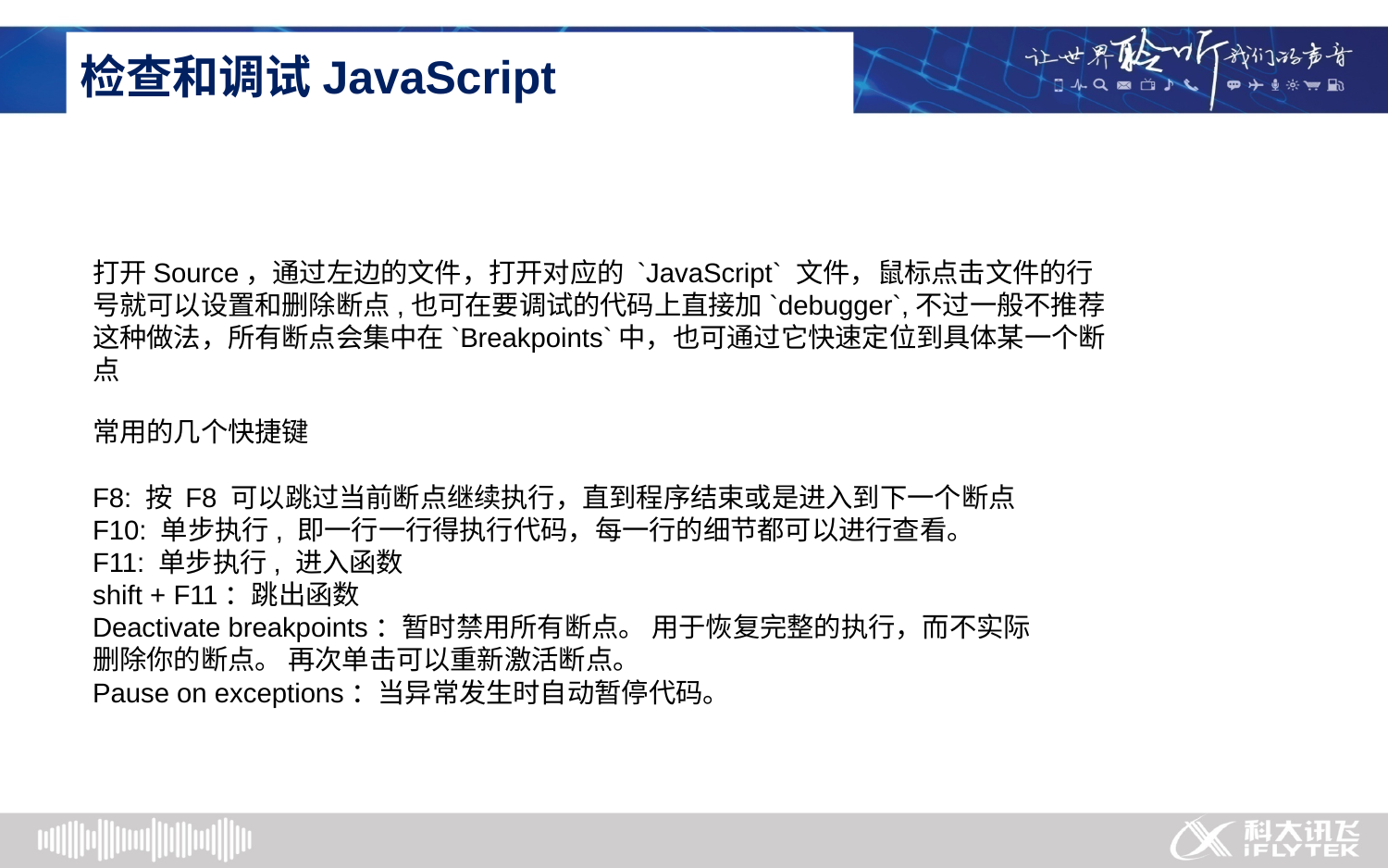

# 检查和调试JavaScript

打开Source，通过左边的文件，打开对应的 `JavaScript` 文件，鼠标点击文件的行号就可以设置和删除断点,也可在要调试的代码上直接加`debugger`,不过一般不推荐这种做法，所有断点会集中在`Breakpoints`中，也可通过它快速定位到具体某一个断点
常用的几个快捷键

F8: 按 F8 可以跳过当前断点继续执行，直到程序结束或是进入到下一个断点
F10: 单步执行, 即一行一行得执行代码，每一行的细节都可以进行查看。
F11: 单步执行, 进入函数
shift + F11：跳出函数
Deactivate breakpoints：暂时禁用所有断点。 用于恢复完整的执行，而不实际删除你的断点。 再次单击可以重新激活断点。
Pause on exceptions：当异常发生时自动暂停代码。